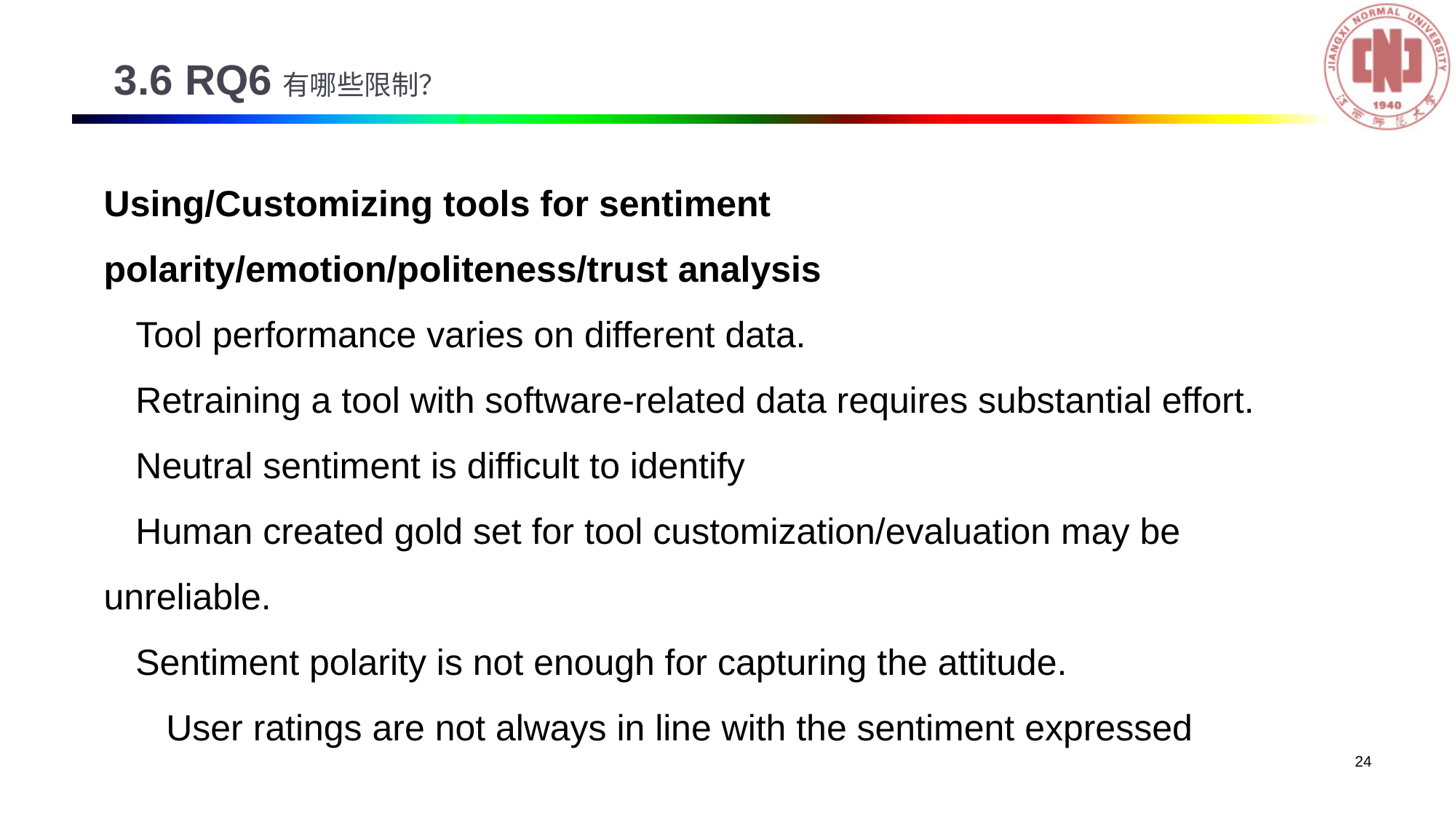

3.6 RQ6有哪些限制？
Using/Customizing tools for sentiment polarity/emotion/politeness/trust analysis
Tool performance varies on different data.
Retraining a tool with software-related data requires substantial effort.
Neutral sentiment is difficult to identify
Human created gold set for tool customization/evaluation may be unreliable.
Sentiment polarity is not enough for capturing the attitude.
   User ratings are not always in line with the sentiment expressed
24